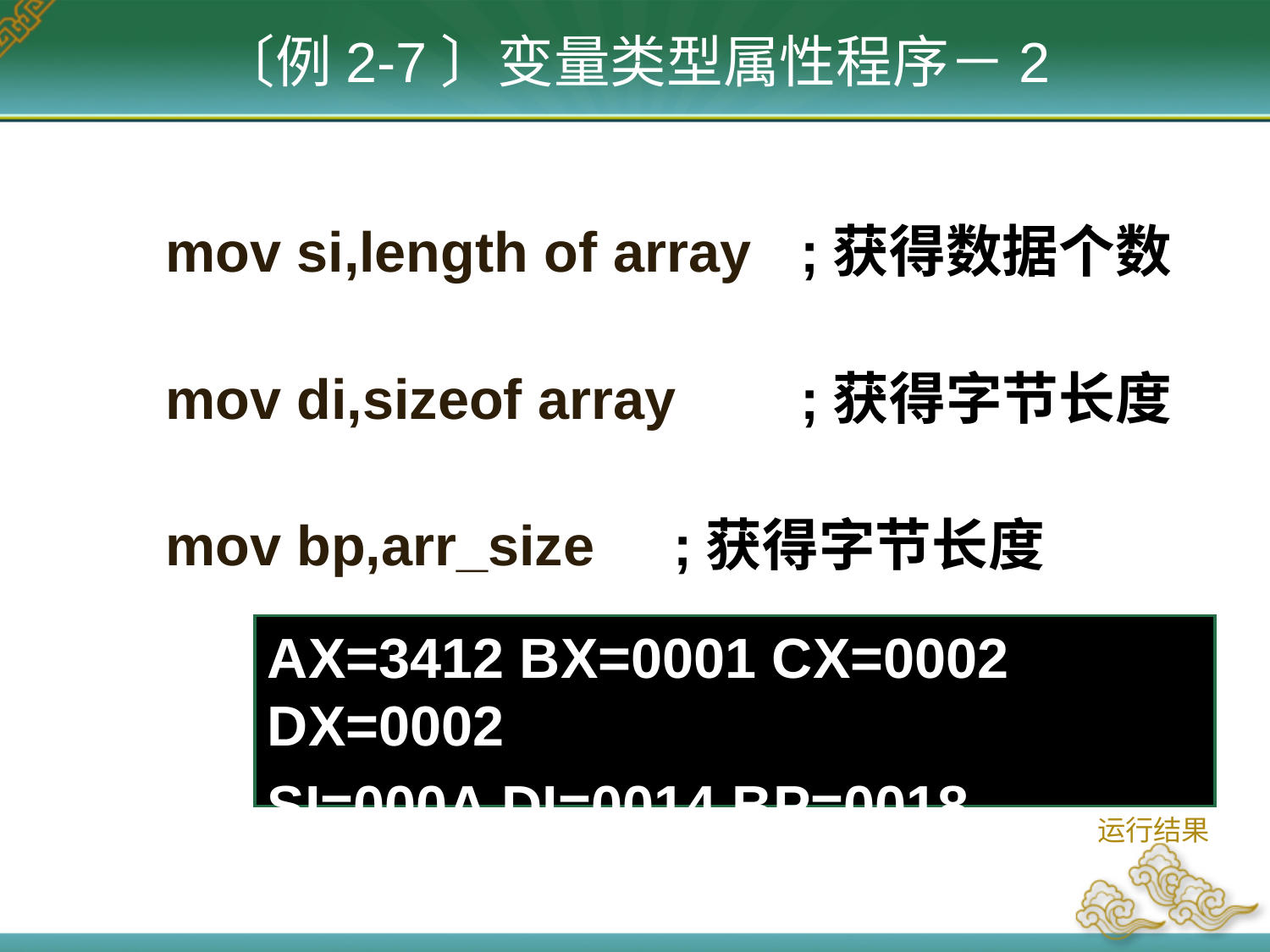

# 〔例2-7〕变量类型属性程序－2

	mov si,length of array	;获得数据个数

	mov di,sizeof array	;获得字节长度

	mov bp,arr_size	;获得字节长度
AX=3412 BX=0001 CX=0002 DX=0002
SI=000A DI=0014 BP=0018 SP=0430
运行结果